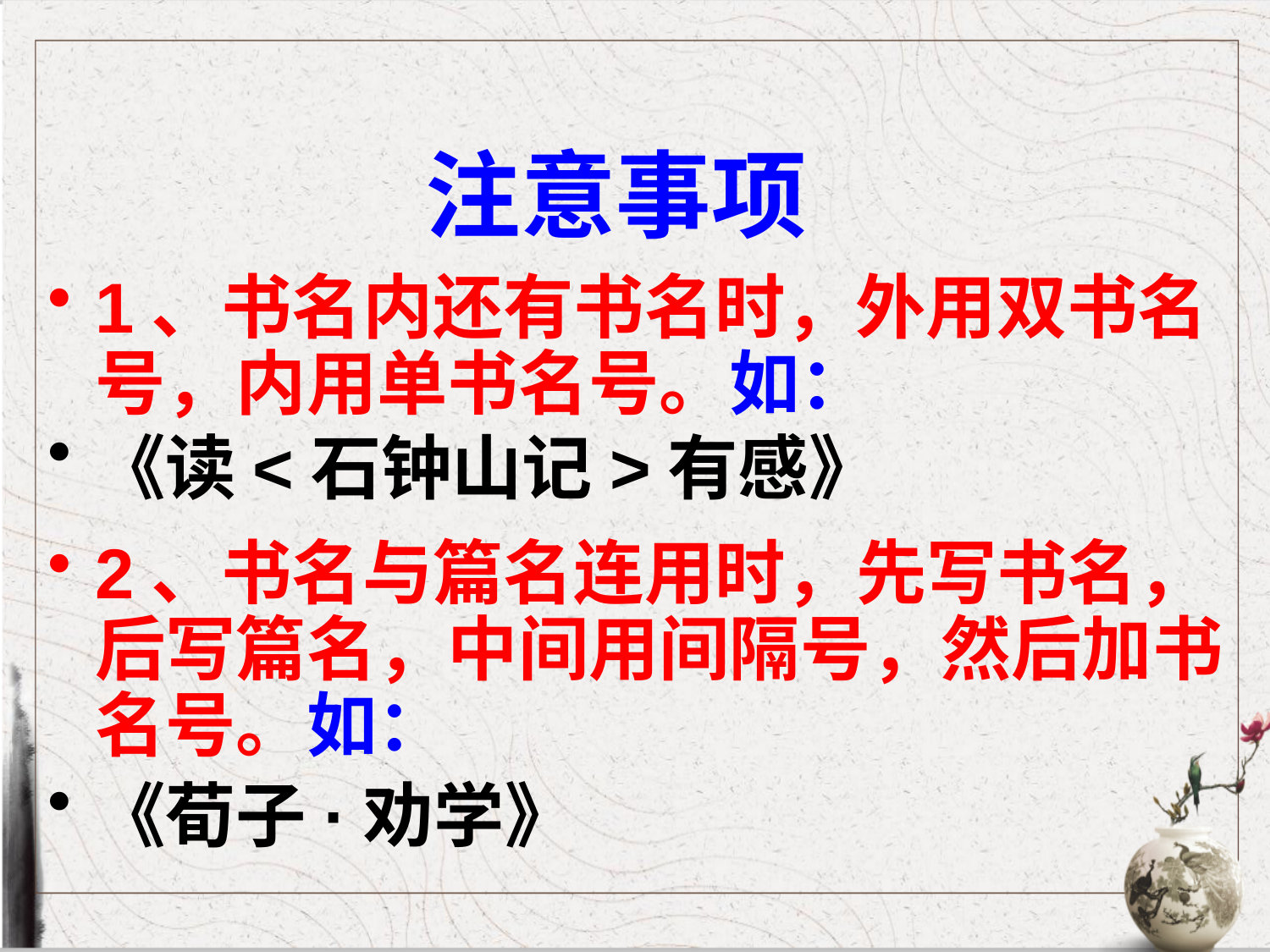

# 注意事项
1、书名内还有书名时，外用双书名号，内用单书名号。如：
《读<石钟山记>有感》
2、书名与篇名连用时，先写书名，后写篇名，中间用间隔号，然后加书名号。如：
《荀子·劝学》